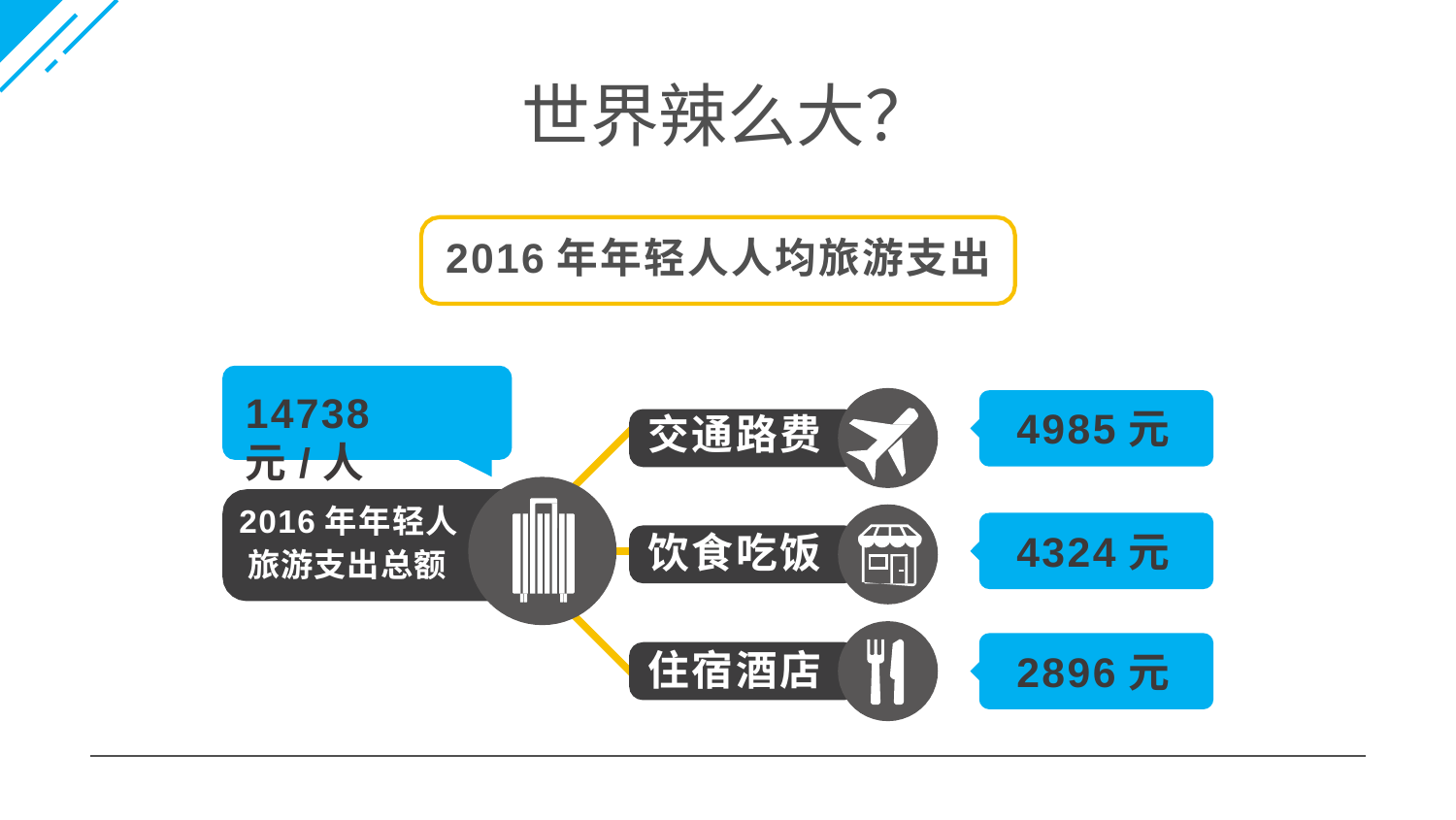

# 世界辣么大？

2016年年轻人人均旅游支出

14738元/人

4985元

交通路费

2016年年轻人  旅游支出总额

4324元
饮食吃饭

住宿酒店
2896元